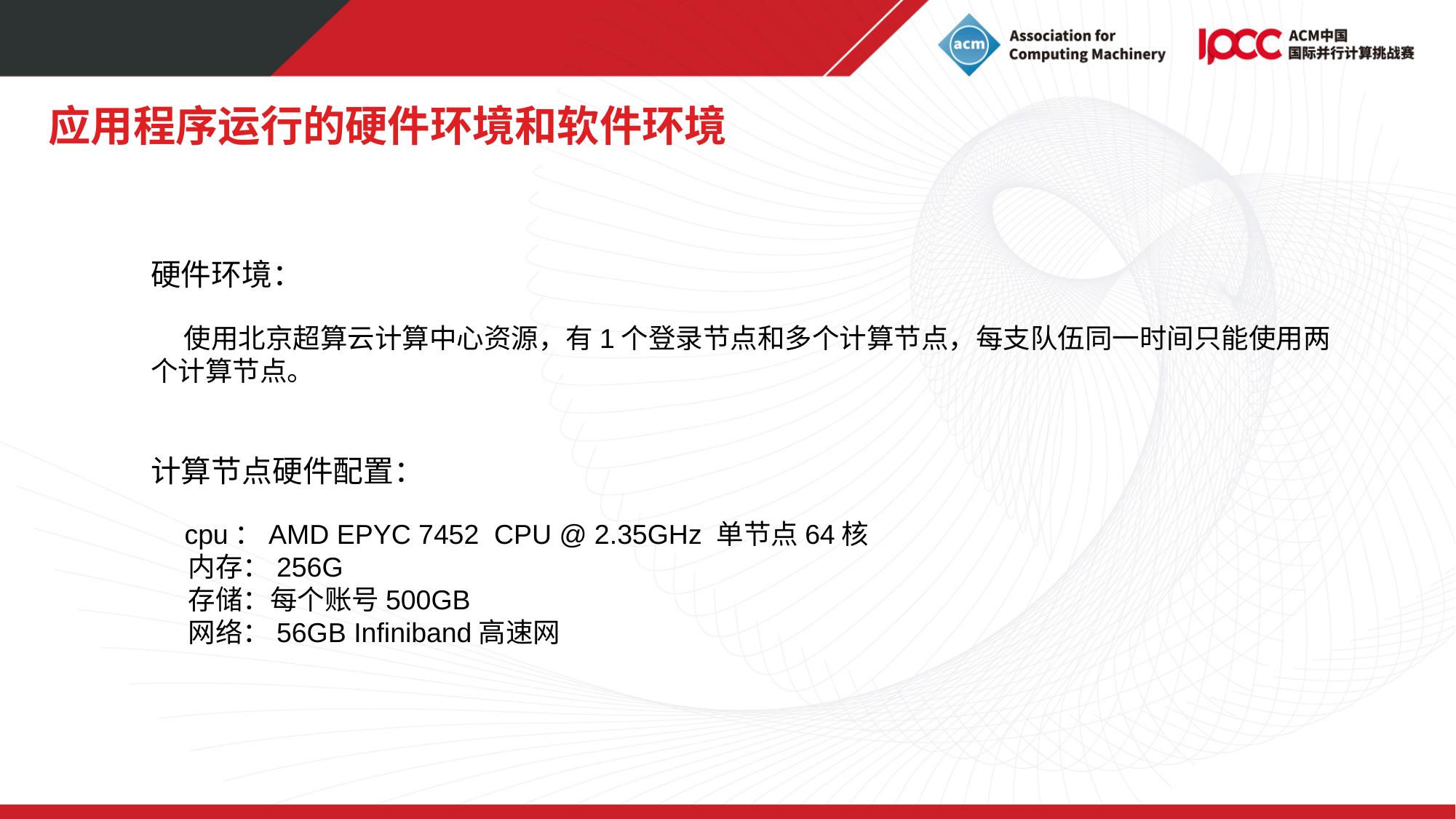

应用程序运行的硬件环境和软件环境
硬件环境：
     使用北京超算云计算中心资源，有1个登录节点和多个计算节点，每支队伍同一时间只能使用两个计算节点。

计算节点硬件配置：

     cpu：AMD EPYC 7452  CPU @ 2.35GHz 单节点64核
     内存：256G
     存储：每个账号500GB
     网络：56GB Infiniband高速网